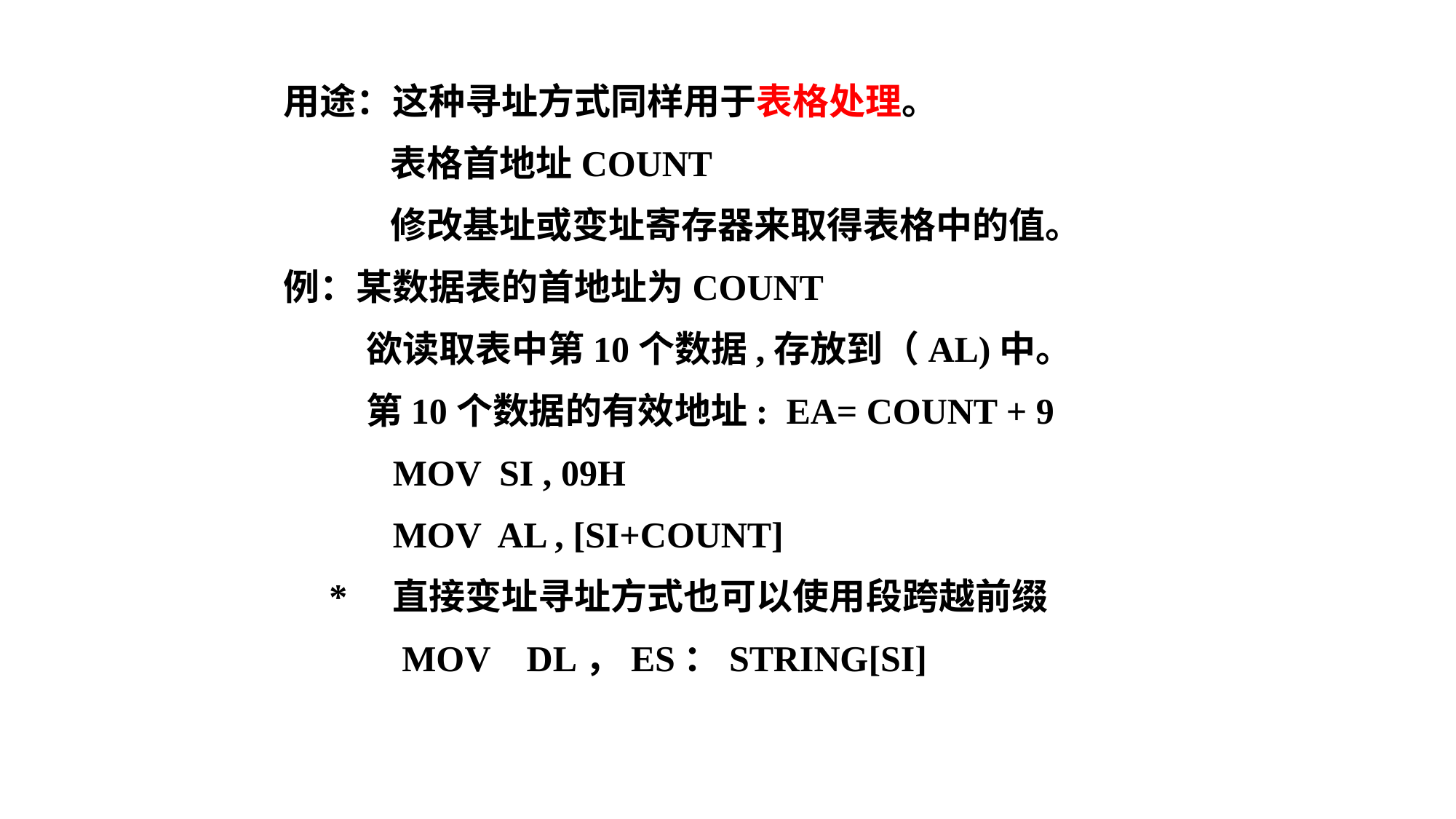

用途：这种寻址方式同样用于表格处理。
            表格首地址COUNT
            修改基址或变址寄存器来取得表格中的值。
例：某数据表的首地址为COUNT
         欲读取表中第10个数据,存放到（AL)中。
         第10个数据的有效地址:  EA= COUNT + 9
	MOV  SI , 09H
	MOV  AL , [SI+COUNT]
     *	直接变址寻址方式也可以使用段跨越前缀
   	 MOV    DL，ES：STRING[SI]